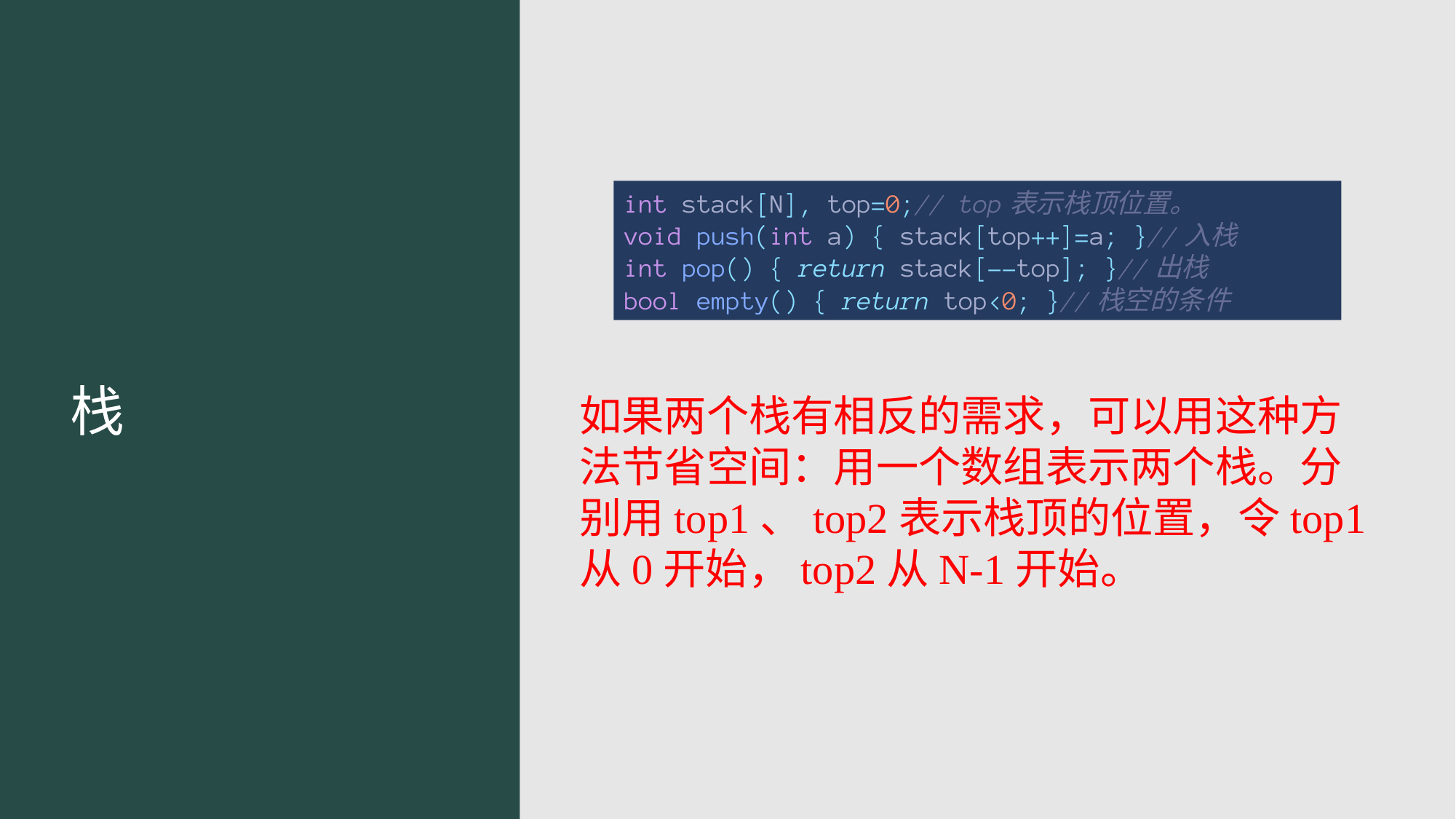

int stack[N], top=0;// top表示栈顶位置。
void push(int a) { stack[top++]=a; }//入栈
int pop() { return stack[--top]; }//出栈
bool empty() { return top<0; }//栈空的条件
# 栈
如果两个栈有相反的需求，可以用这种方法节省空间：用一个数组表示两个栈。分别用top1、top2表示栈顶的位置，令top1从0开始，top2从N-1开始。